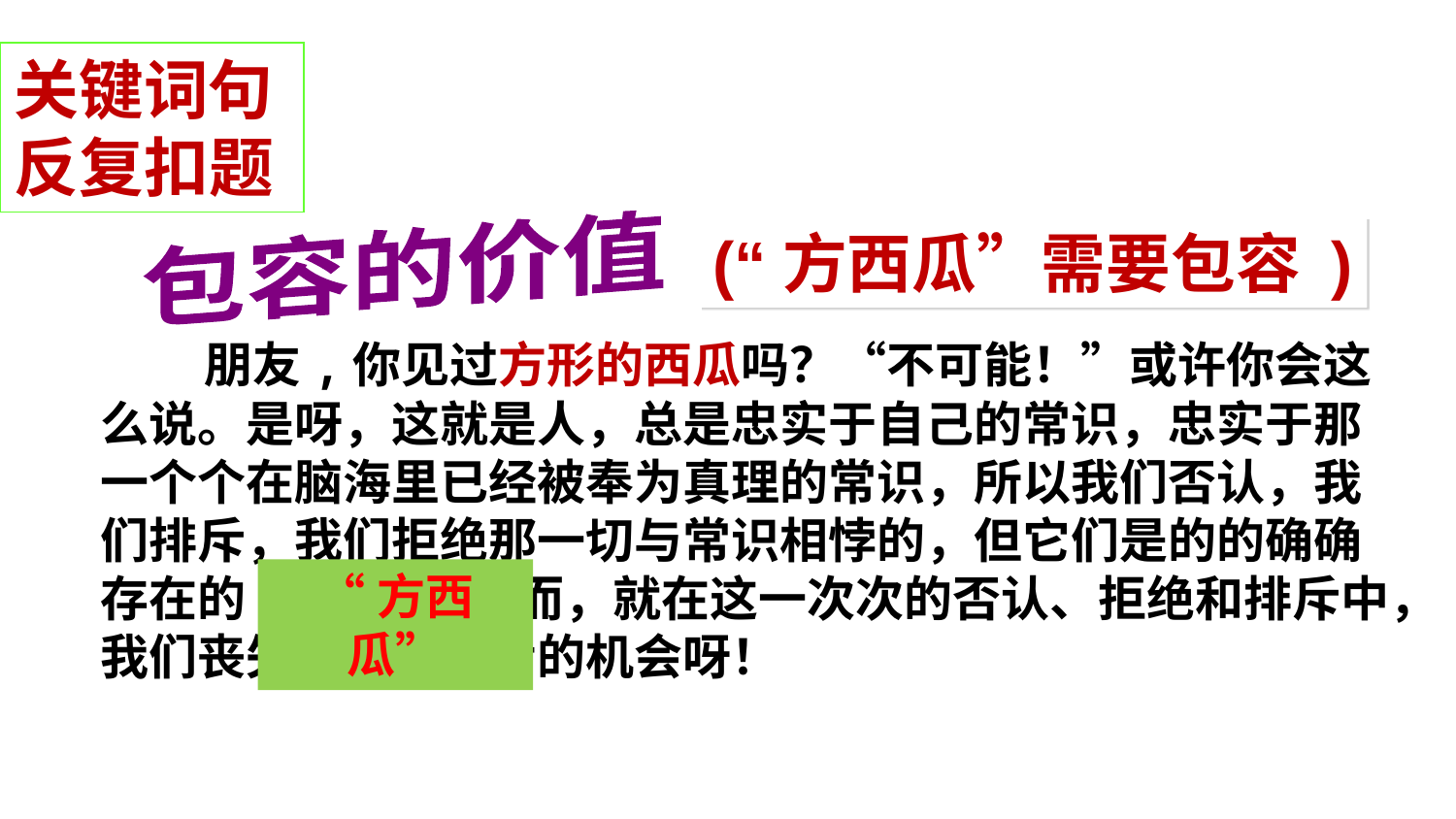

关键词句
反复扣题
包容的价值
(“方西瓜”需要包容 )
       朋友,你见过方形的西瓜吗？“不可能！”或许你会这么说。是呀，这就是人，总是忠实于自己的常识，忠实于那一个个在脑海里已经被奉为真理的常识，所以我们否认，我们排斥，我们拒绝那一切与常识相悖的，但它们是的的确确存在的     事  实。然而，就在这一次次的否认、拒绝和排斥中，我们丧失了多少进步的机会呀！
“方西瓜”